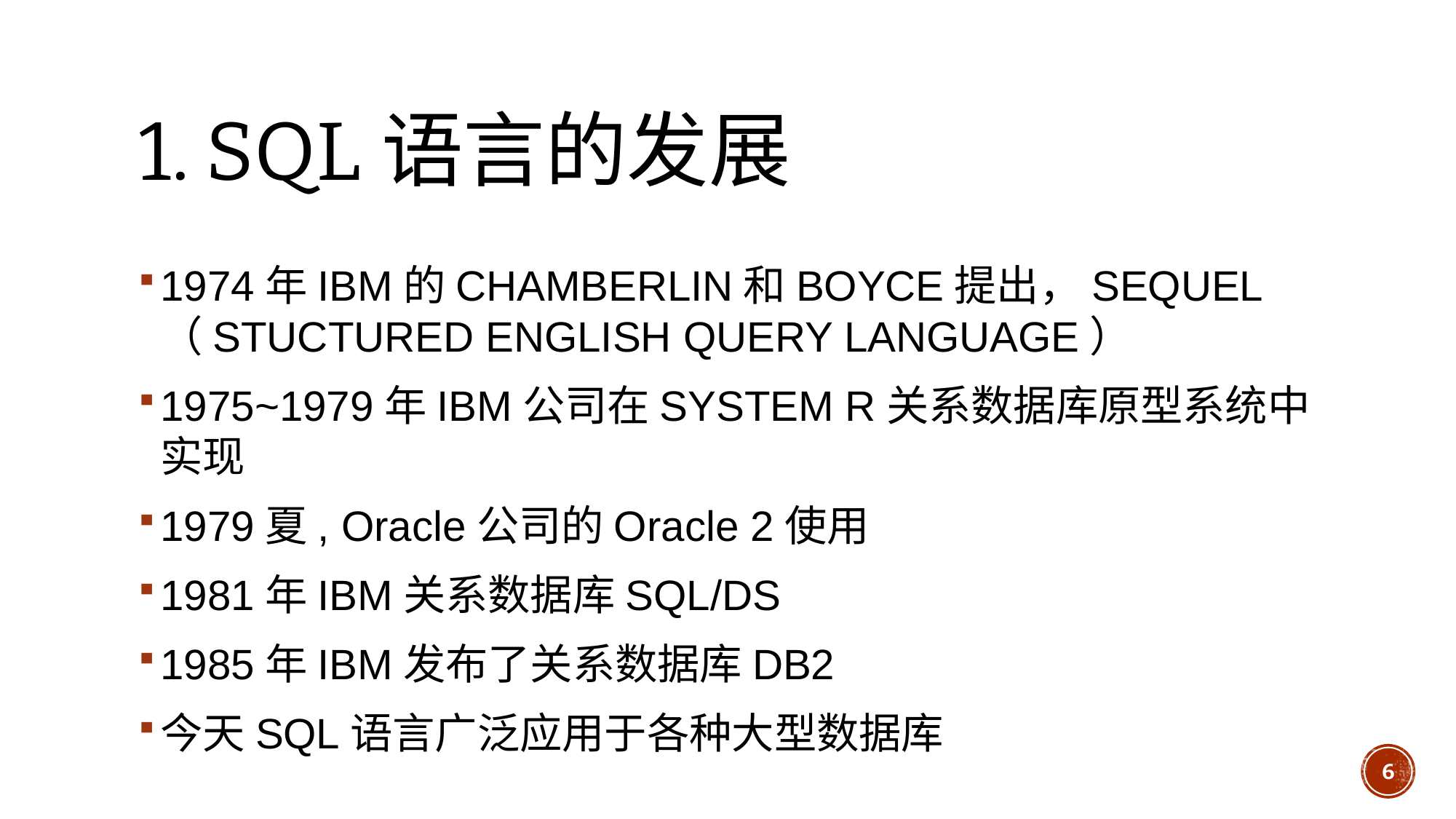

# 1. SQL语言的发展
1974年IBM的CHAMBERLIN和BOYCE提出，SEQUEL（STUCTURED ENGLISH QUERY LANGUAGE）
1975~1979年IBM公司在SYSTEM R关系数据库原型系统中实现
1979夏, Oracle公司的Oracle 2使用
1981年IBM关系数据库SQL/DS
1985年IBM发布了关系数据库DB2
今天SQL语言广泛应用于各种大型数据库
6